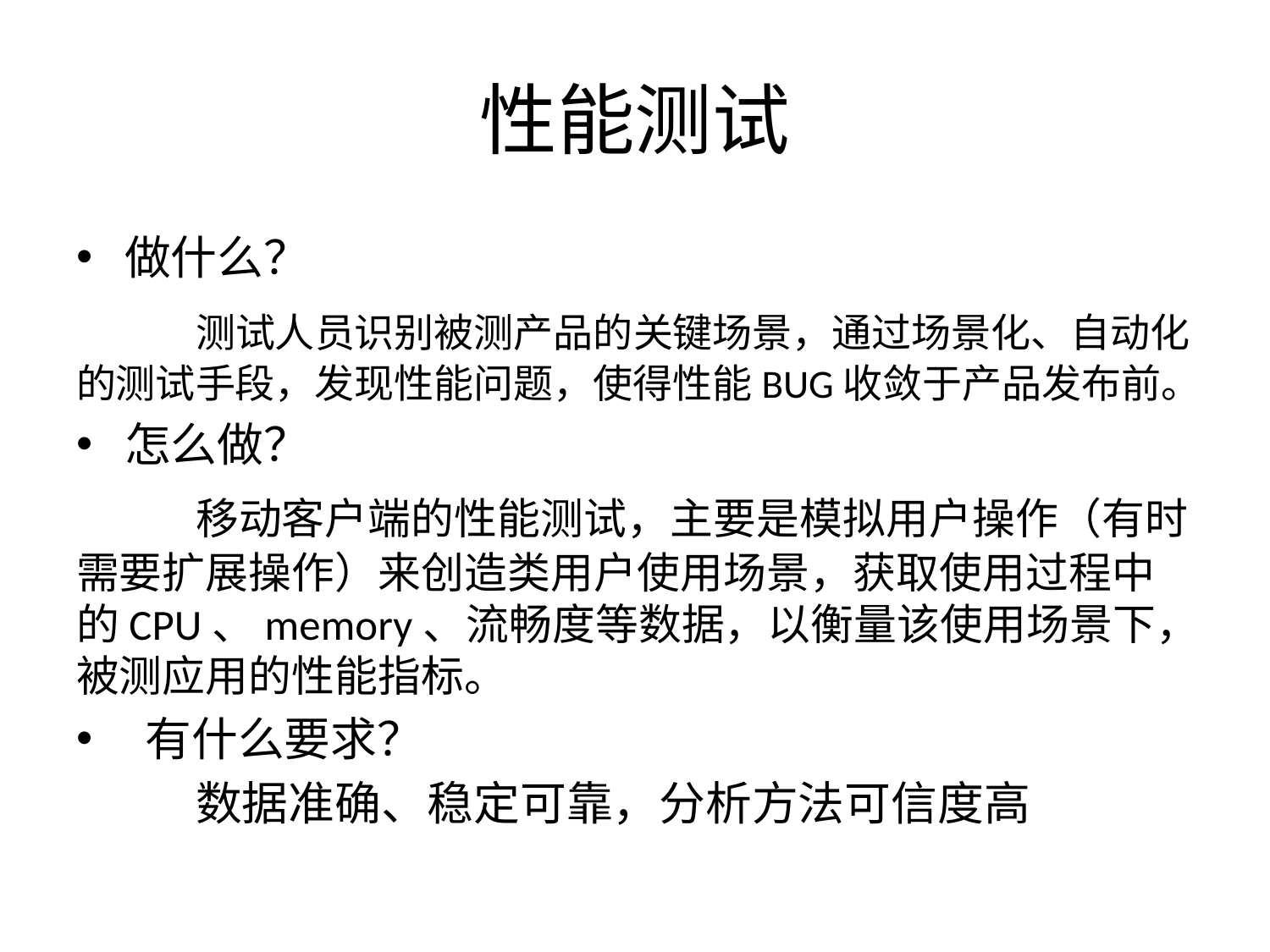

# 性能测试
做什么？
	测试人员识别被测产品的关键场景，通过场景化、自动化的测试手段，发现性能问题，使得性能BUG收敛于产品发布前。
怎么做？
	移动客户端的性能测试，主要是模拟用户操作（有时需要扩展操作）来创造类用户使用场景，获取使用过程中的CPU、memory、流畅度等数据，以衡量该使用场景下，被测应用的性能指标。
 有什么要求？
	数据准确、稳定可靠，分析方法可信度高